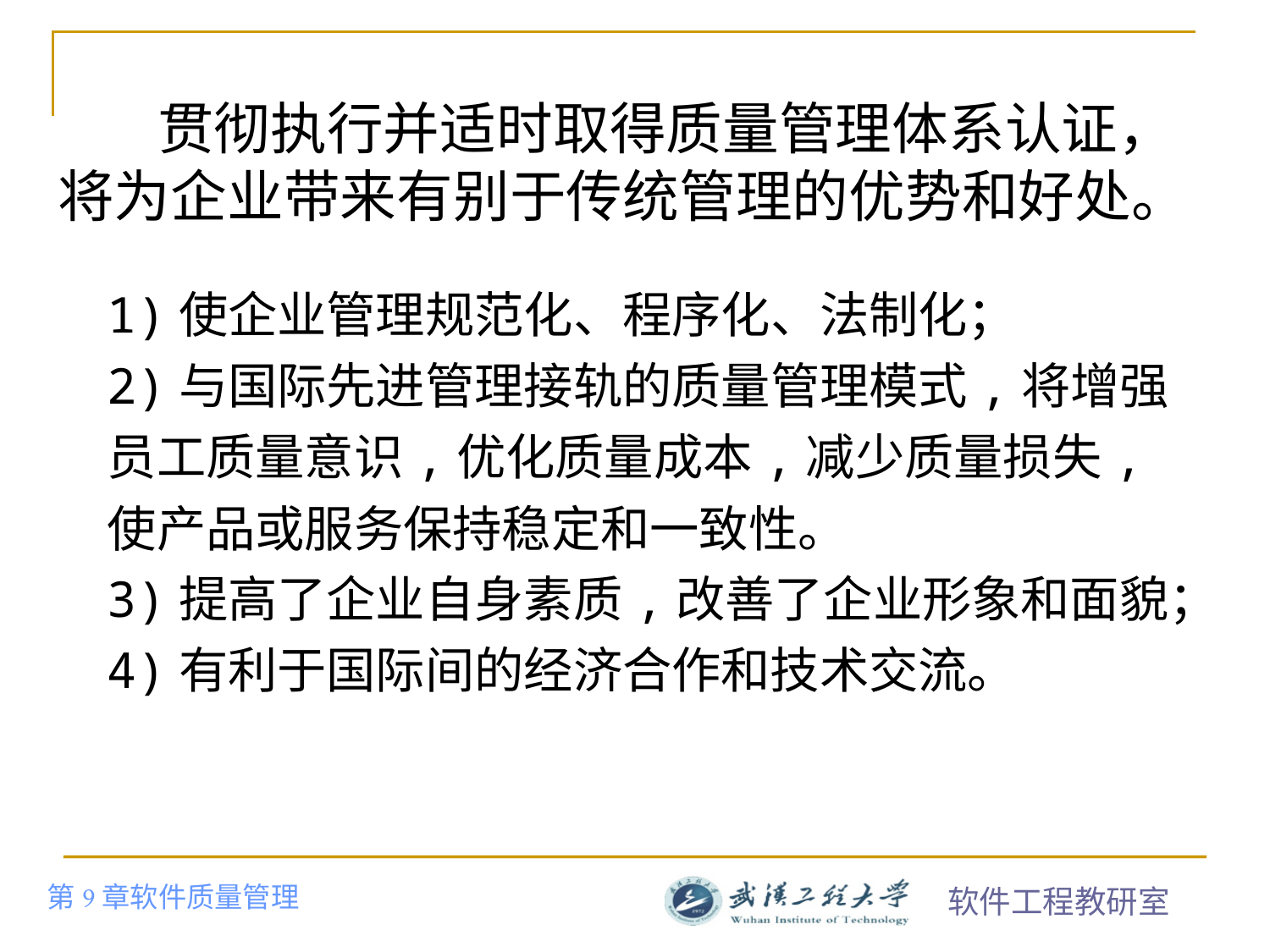

# 贯彻执行并适时取得质量管理体系认证，将为企业带来有别于传统管理的优势和好处。
1)使企业管理规范化、程序化、法制化；
2)与国际先进管理接轨的质量管理模式,将增强员工质量意识,优化质量成本,减少质量损失,使产品或服务保持稳定和一致性。
3)提高了企业自身素质,改善了企业形象和面貌；
4)有利于国际间的经济合作和技术交流。